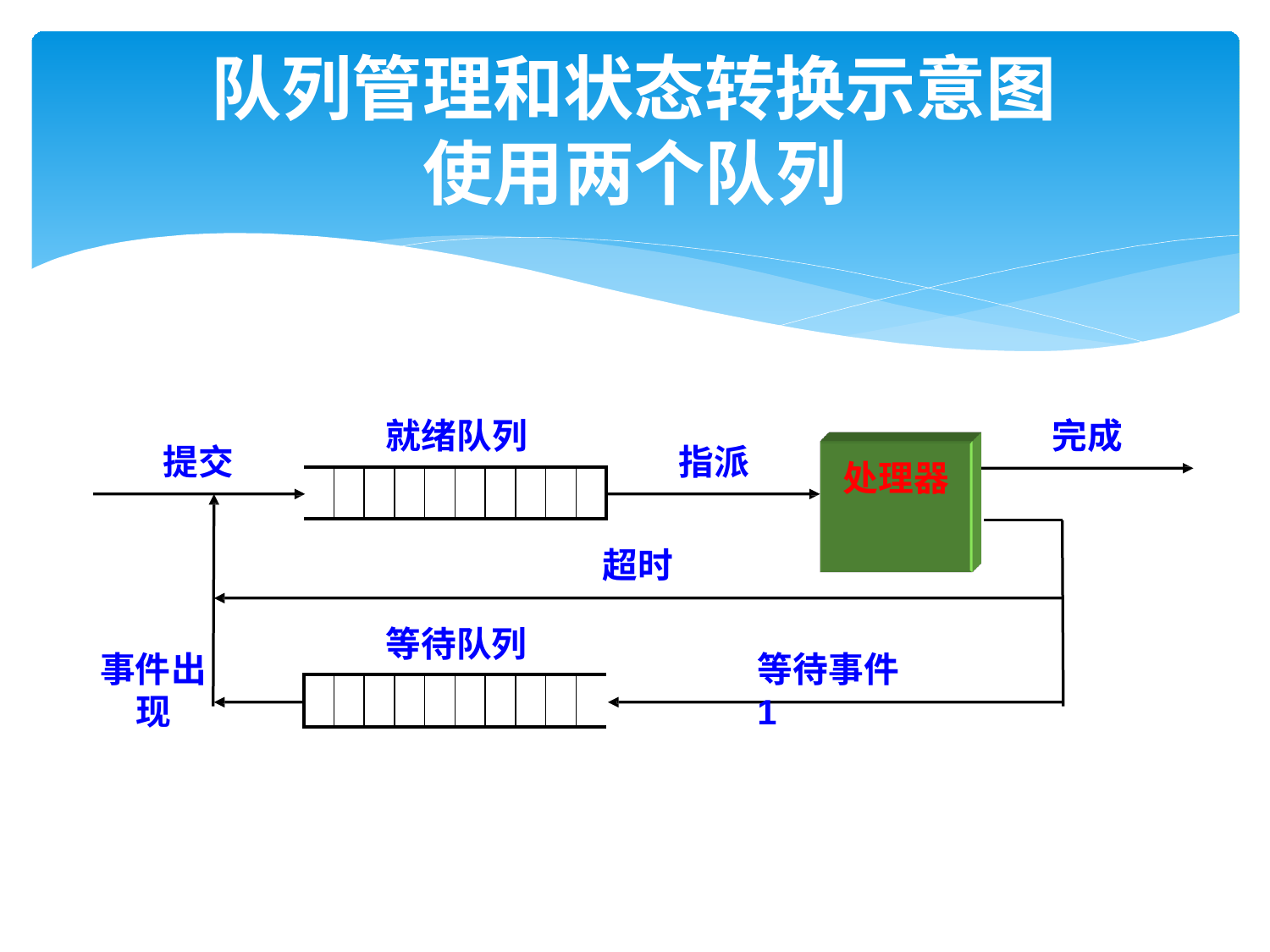

# 队列管理和状态转换示意图 使用两个队列
就绪队列
完成

提交
指派
处理器

|  |  |  |  |  |  |  |  |  |  |
| --- | --- | --- | --- | --- | --- | --- | --- | --- | --- |

超时

等待队列
事件出 现
等待事件1
|  |  |  |  |  |  |  |  |  |  |
| --- | --- | --- | --- | --- | --- | --- | --- | --- | --- |